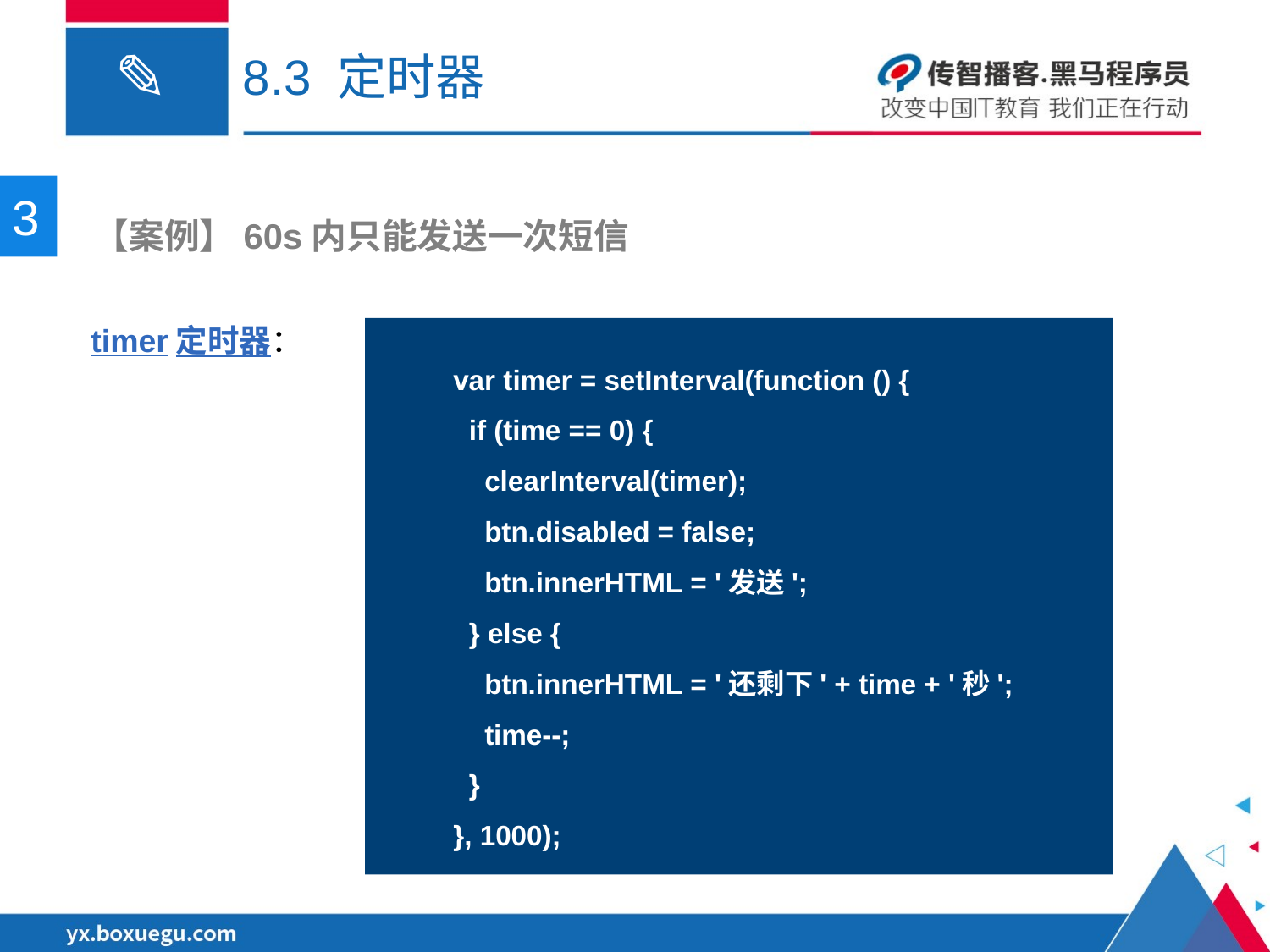

# 8.3 定时器

3
  【案例】60s内只能发送一次短信
timer定时器：

      var timer = setInterval(function () {
        if (time == 0) {
          clearInterval(timer);
          btn.disabled = false;
          btn.innerHTML = '发送';
        } else {
          btn.innerHTML = '还剩下' + time + '秒';
          time--;
        }
      }, 1000);